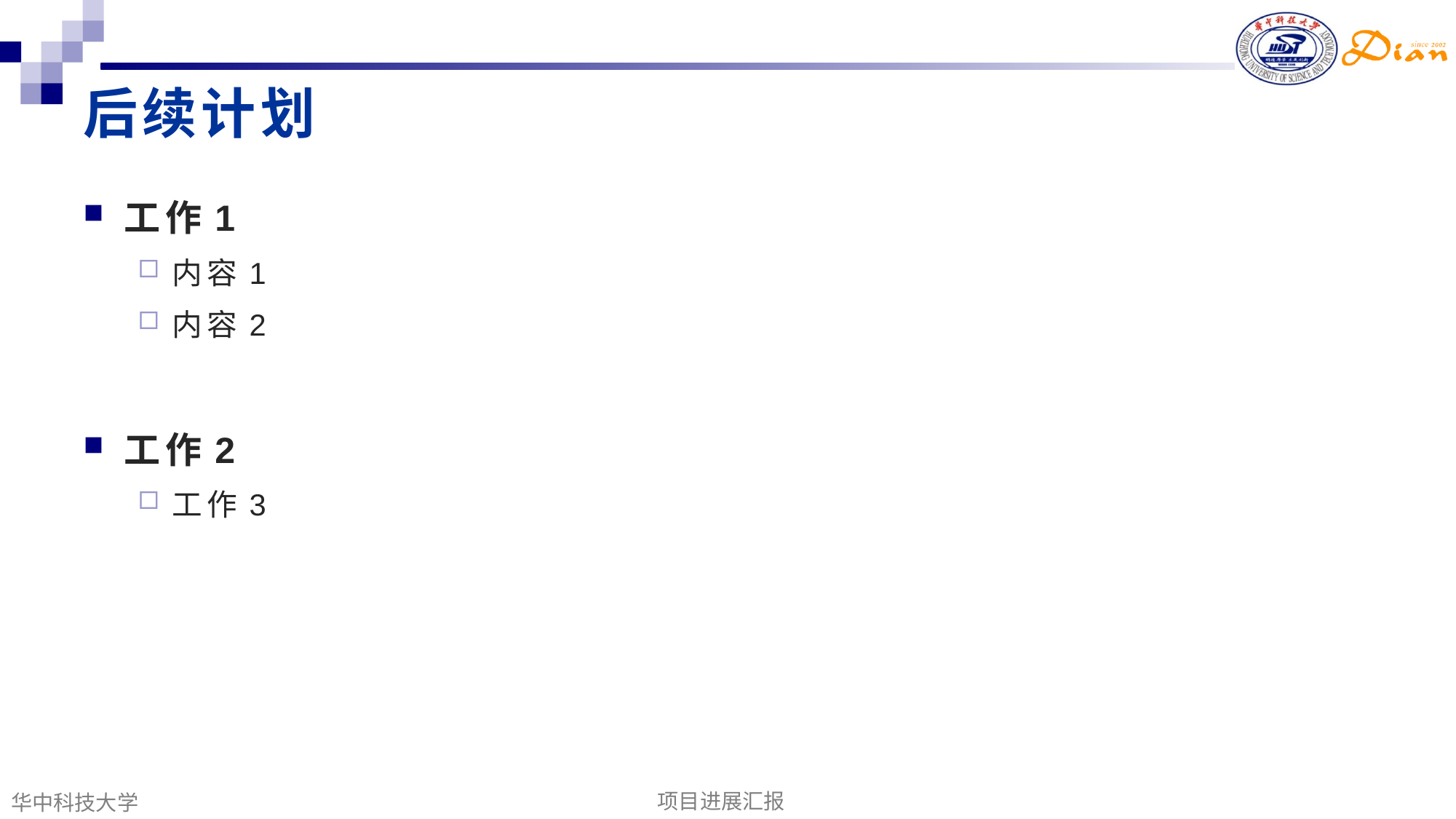

# 后续计划
工作1
内容1
内容2

工作2
工作3

项目进展汇报
4
华中科技大学